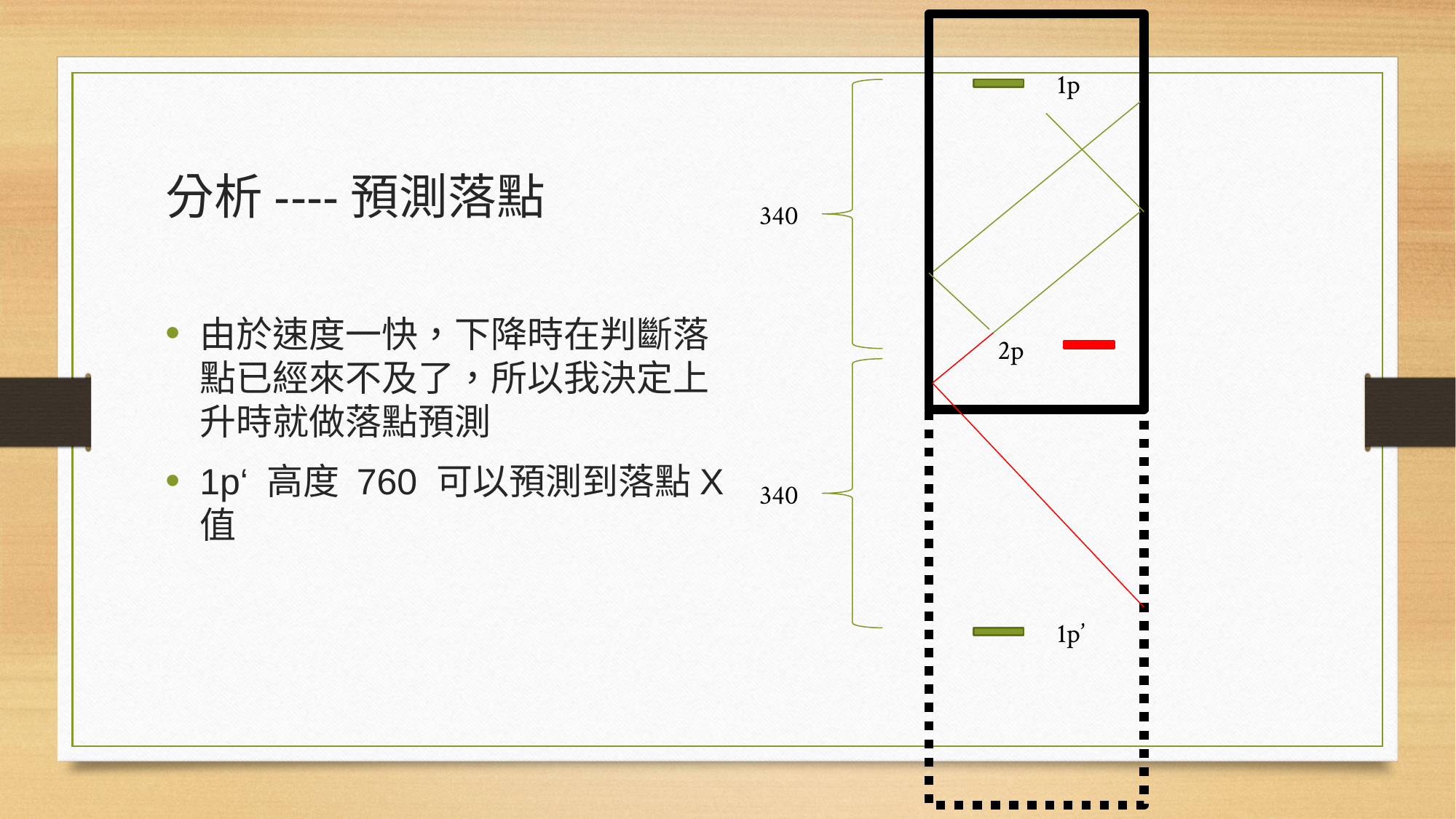

1p

# 分析----預測落點
340
由於速度一快，下降時在判斷落點已經來不及了，所以我決定上升時就做落點預測
1p‘ 高度 760 可以預測到落點X值

2p

340
1p’